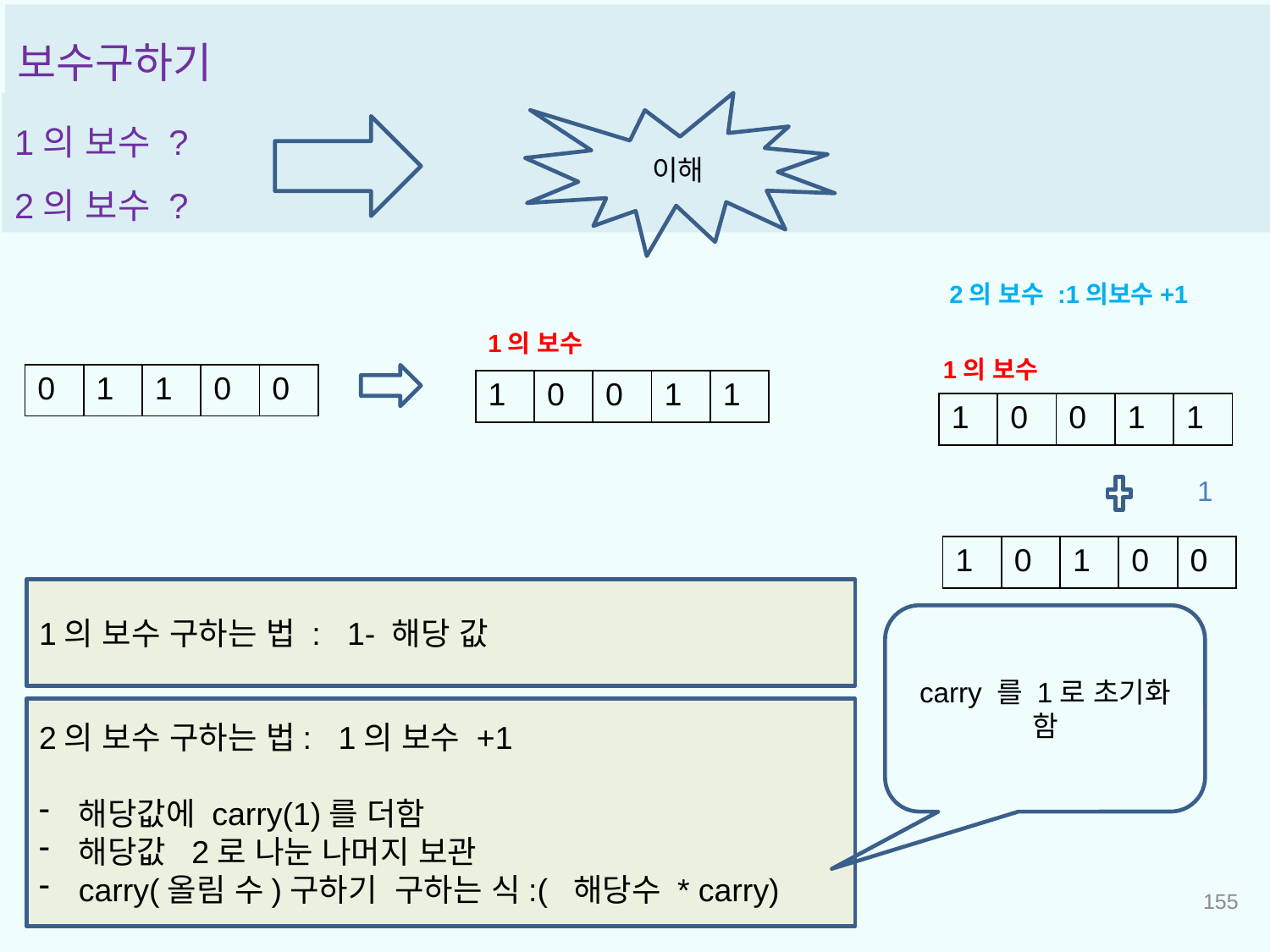

보수구하기
1의 보수 ?
2의 보수 ?
이해

2의 보수 :1의보수+1
1의 보수
1의 보수
| 0 | 1 | 1 | 0 | 0 |
| --- | --- | --- | --- | --- |

| 1 | 0 | 0 | 1 | 1 |
| --- | --- | --- | --- | --- |
| 1 | 0 | 0 | 1 | 1 |
| --- | --- | --- | --- | --- |
1

| 1 | 0 | 1 | 0 | 0 |
| --- | --- | --- | --- | --- |
1의 보수 구하는 법 :   1- 해당 값
carry 를 1로 초기화 함
2의 보수 구하는 법:   1의 보수 +1

해당값에 carry(1)를 더함
해당값  2로 나눈 나머지 보관
carry(올림 수)구하기  구하는 식:(  해당수 * carry)
155